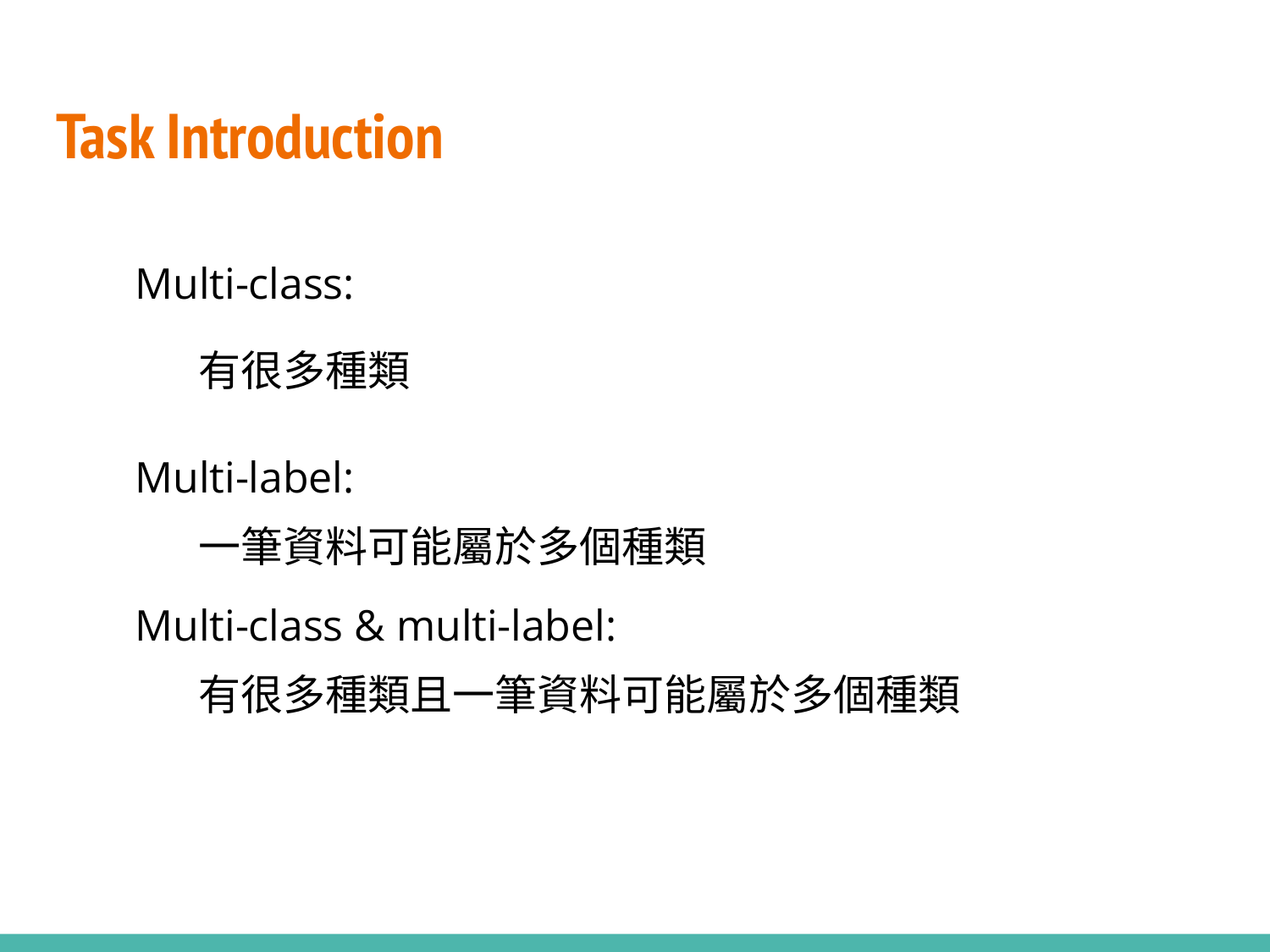

# Task Introduction
Multi-class:
有很多種類
Multi-label:
一筆資料可能屬於多個種類
Multi-class & multi-label:
有很多種類且一筆資料可能屬於多個種類